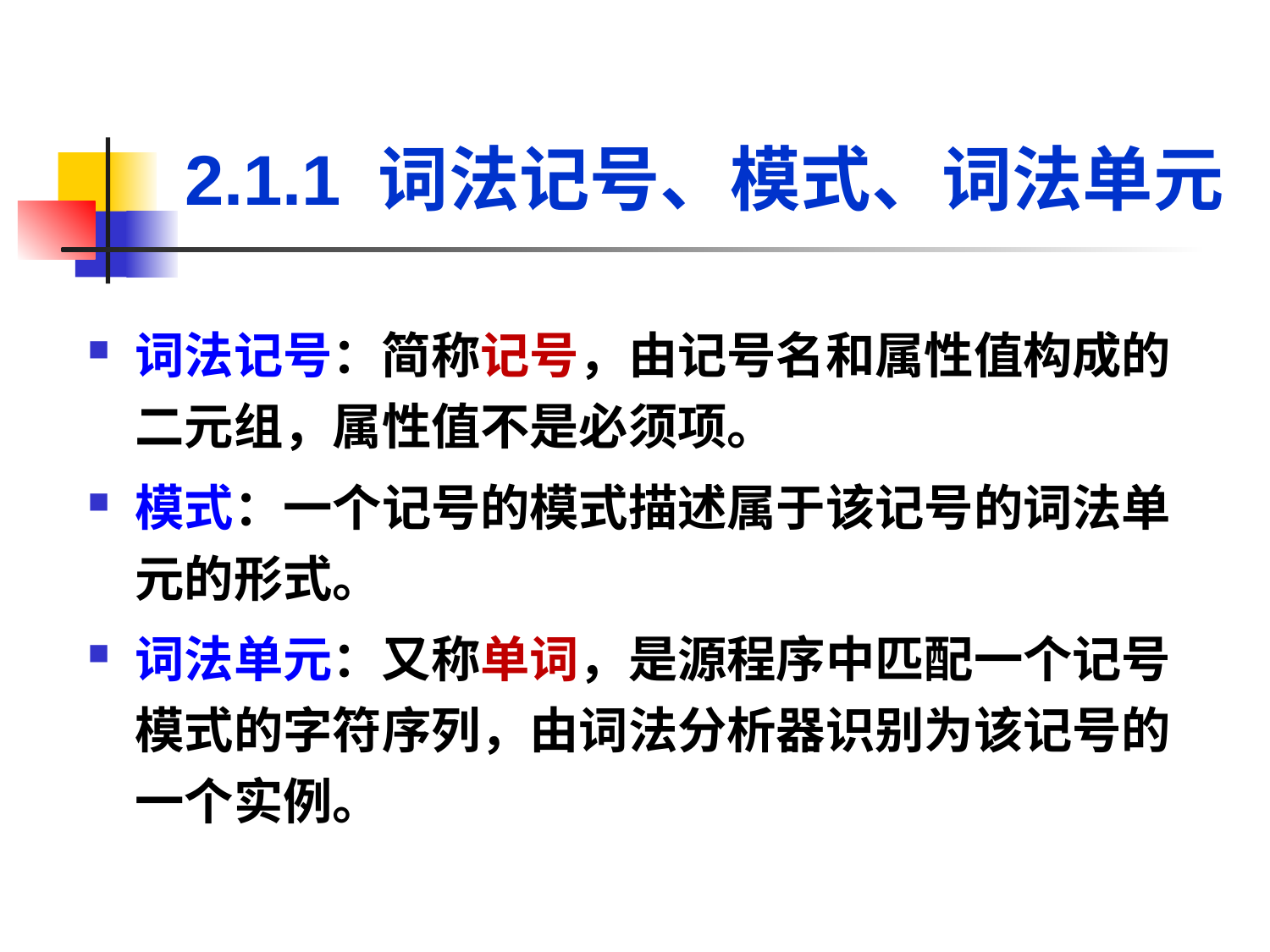

# 2.1.1 词法记号、模式、词法单元
词法记号：简称记号，由记号名和属性值构成的二元组，属性值不是必须项。
模式：一个记号的模式描述属于该记号的词法单元的形式。
词法单元：又称单词，是源程序中匹配一个记号模式的字符序列，由词法分析器识别为该记号的一个实例。